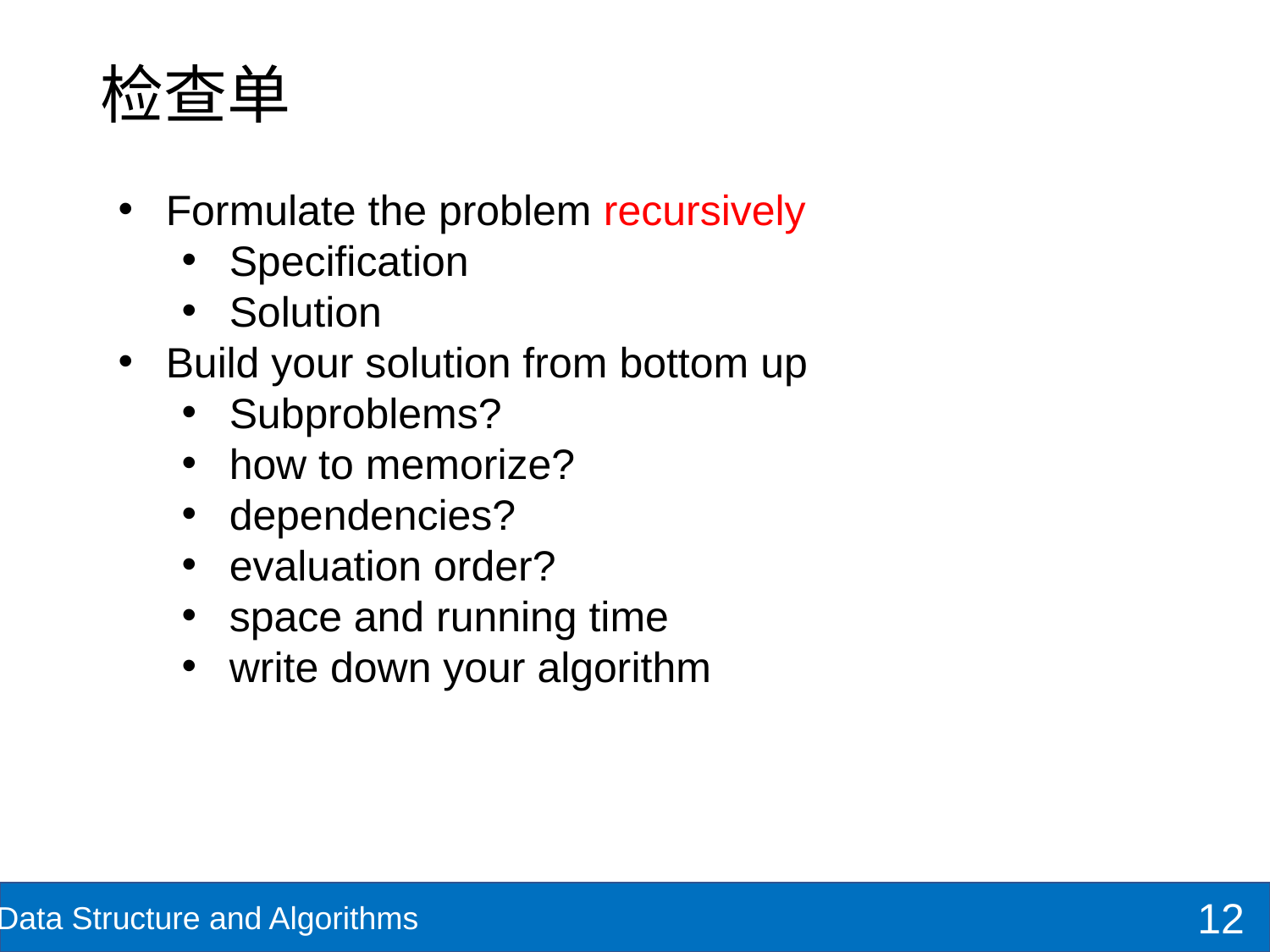

# 检查单
Formulate the problem recursively
Specification
Solution
Build your solution from bottom up
Subproblems?
how to memorize?
dependencies?
evaluation order?
space and running time
write down your algorithm
12